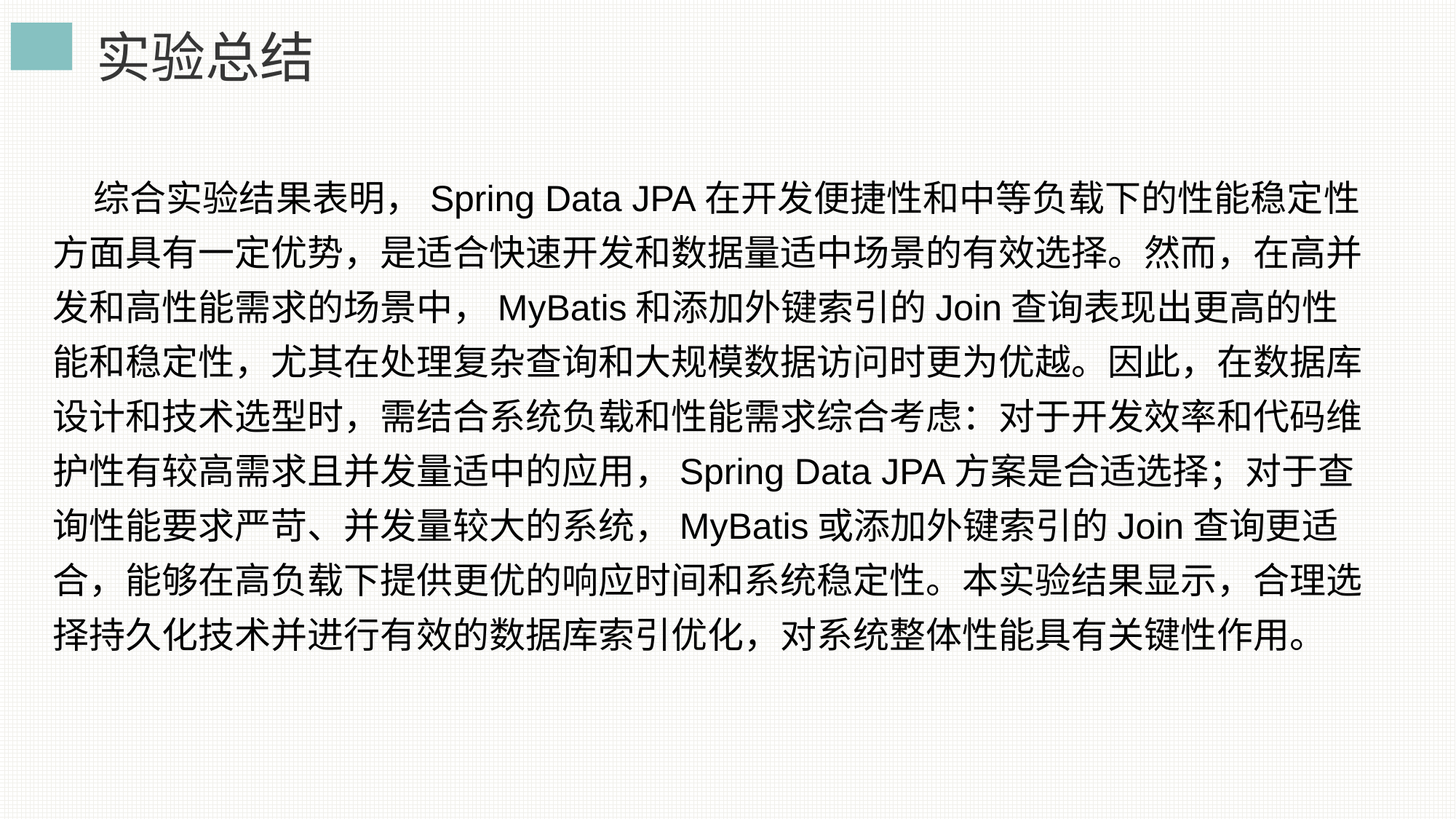

实验总结

    综合实验结果表明，Spring Data JPA在开发便捷性和中等负载下的性能稳定性方面具有一定优势，是适合快速开发和数据量适中场景的有效选择。然而，在高并发和高性能需求的场景中，MyBatis和添加外键索引的Join查询表现出更高的性能和稳定性，尤其在处理复杂查询和大规模数据访问时更为优越。因此，在数据库设计和技术选型时，需结合系统负载和性能需求综合考虑：对于开发效率和代码维护性有较高需求且并发量适中的应用，Spring Data JPA方案是合适选择；对于查询性能要求严苛、并发量较大的系统，MyBatis或添加外键索引的Join查询更适合，能够在高负载下提供更优的响应时间和系统稳定性。本实验结果显示，合理选择持久化技术并进行有效的数据库索引优化，对系统整体性能具有关键性作用。